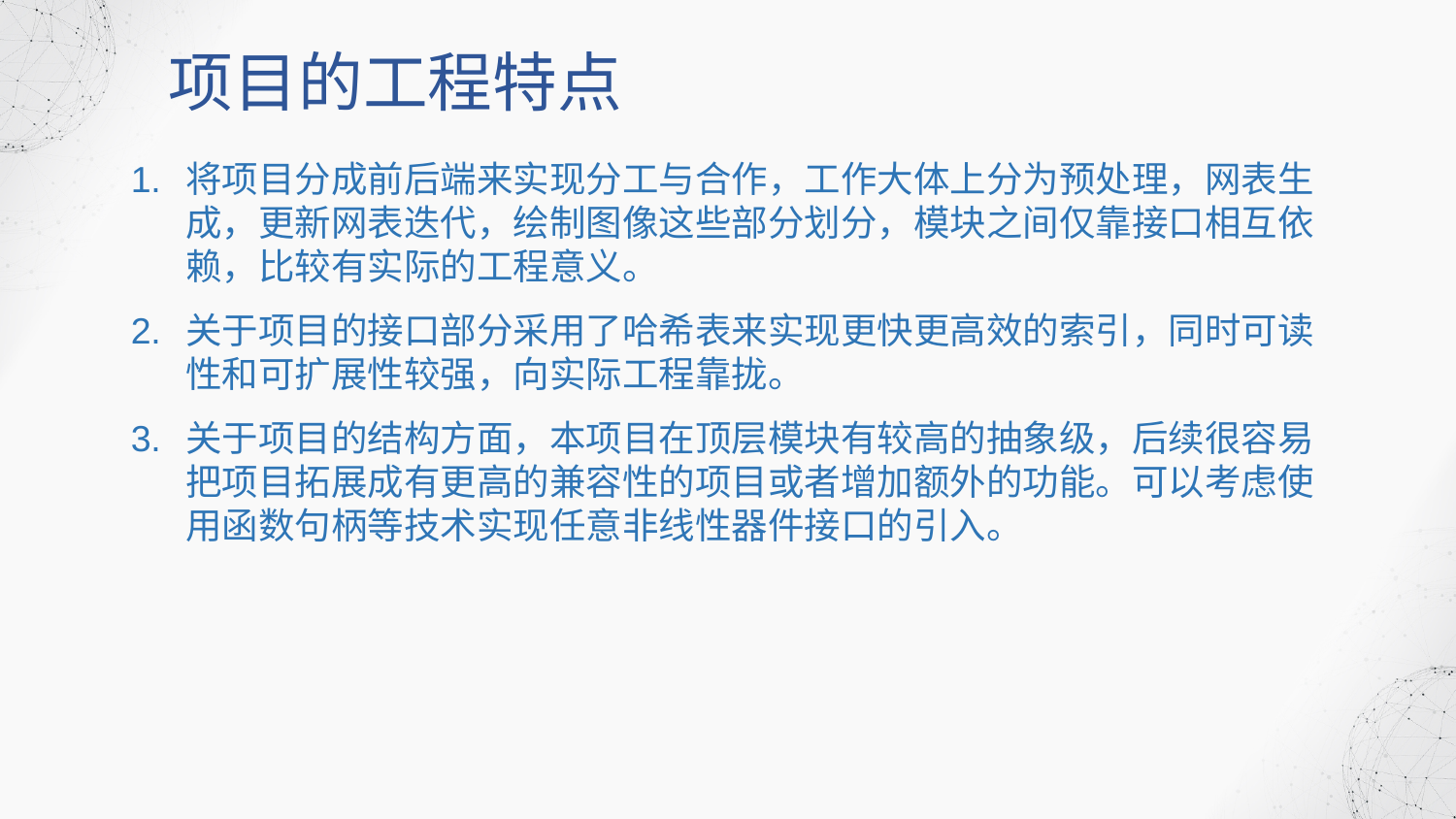

项目的工程特点
将项目分成前后端来实现分工与合作，工作大体上分为预处理，网表生成，更新网表迭代，绘制图像这些部分划分，模块之间仅靠接口相互依赖，比较有实际的工程意义。
关于项目的接口部分采用了哈希表来实现更快更高效的索引，同时可读性和可扩展性较强，向实际工程靠拢。
关于项目的结构方面，本项目在顶层模块有较高的抽象级，后续很容易把项目拓展成有更高的兼容性的项目或者增加额外的功能。可以考虑使用函数句柄等技术实现任意非线性器件接口的引入。